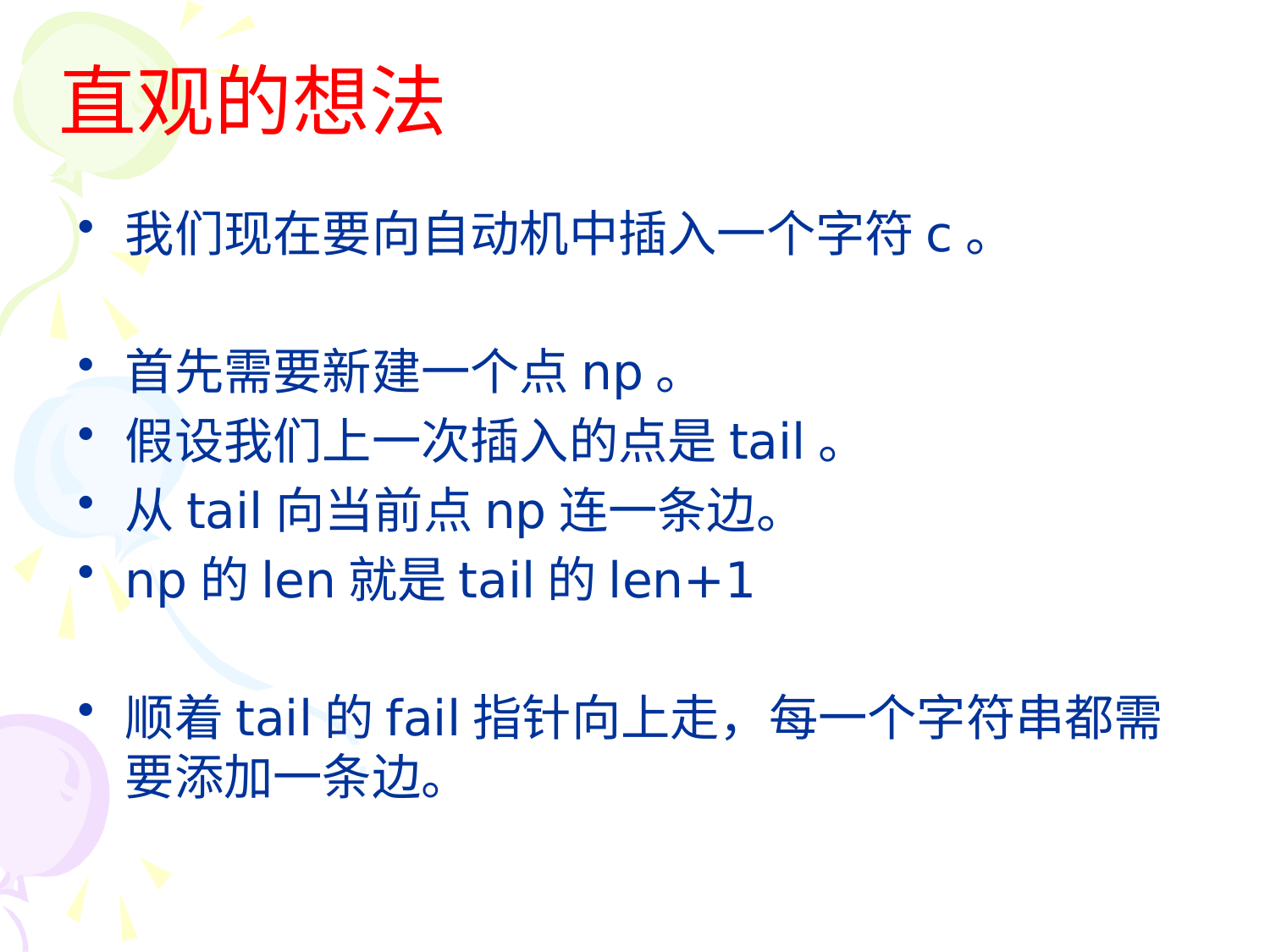

直观的想法
我们现在要向自动机中插入一个字符c。

首先需要新建一个点np。
假设我们上一次插入的点是tail。
从tail向当前点np连一条边。
np的len就是tail的len+1

顺着tail的fail指针向上走，每一个字符串都需要添加一条边。